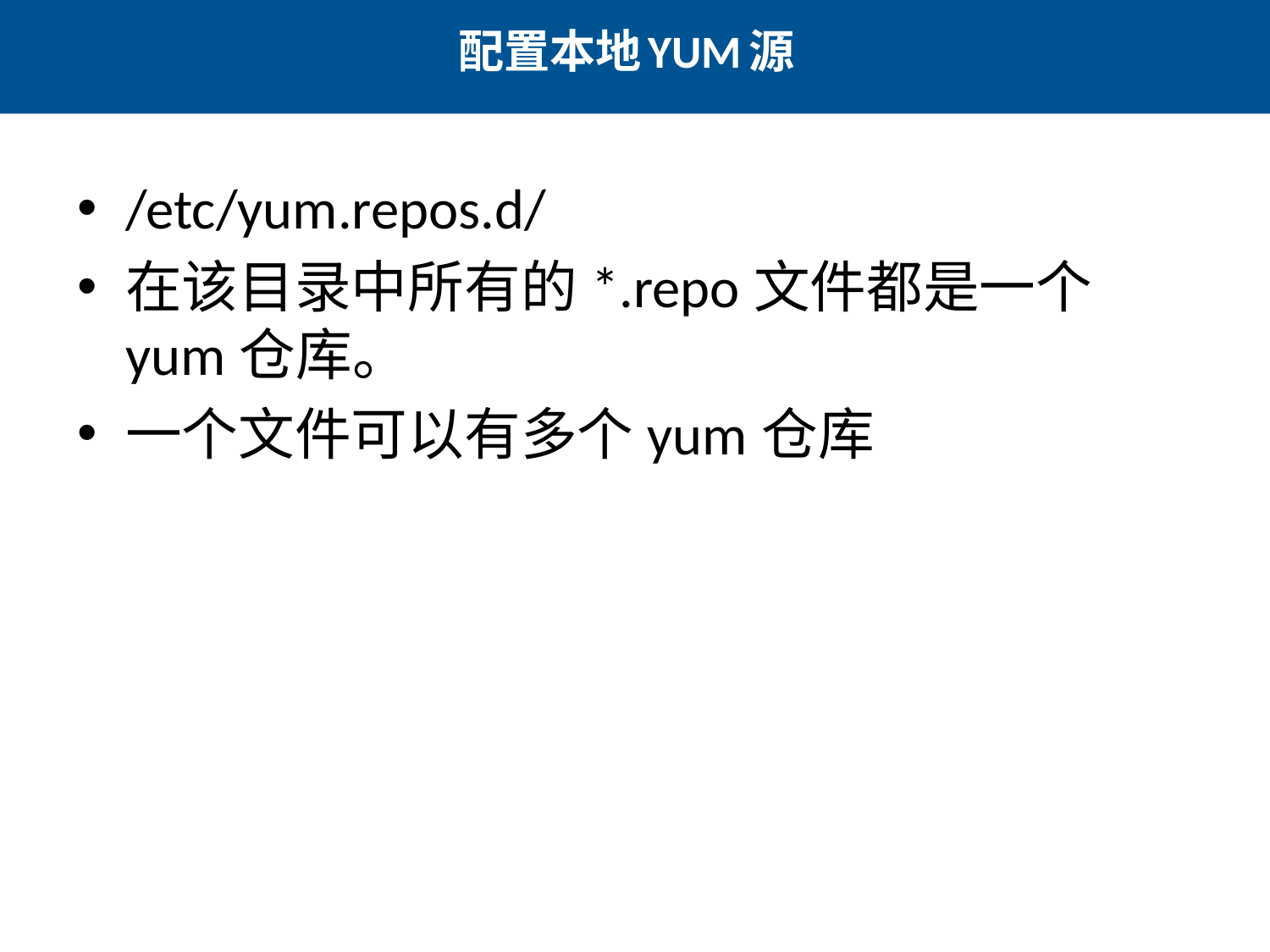

# 配置本地YUM源
/etc/yum.repos.d/
在该目录中所有的*.repo文件都是一个yum仓库。
一个文件可以有多个yum仓库